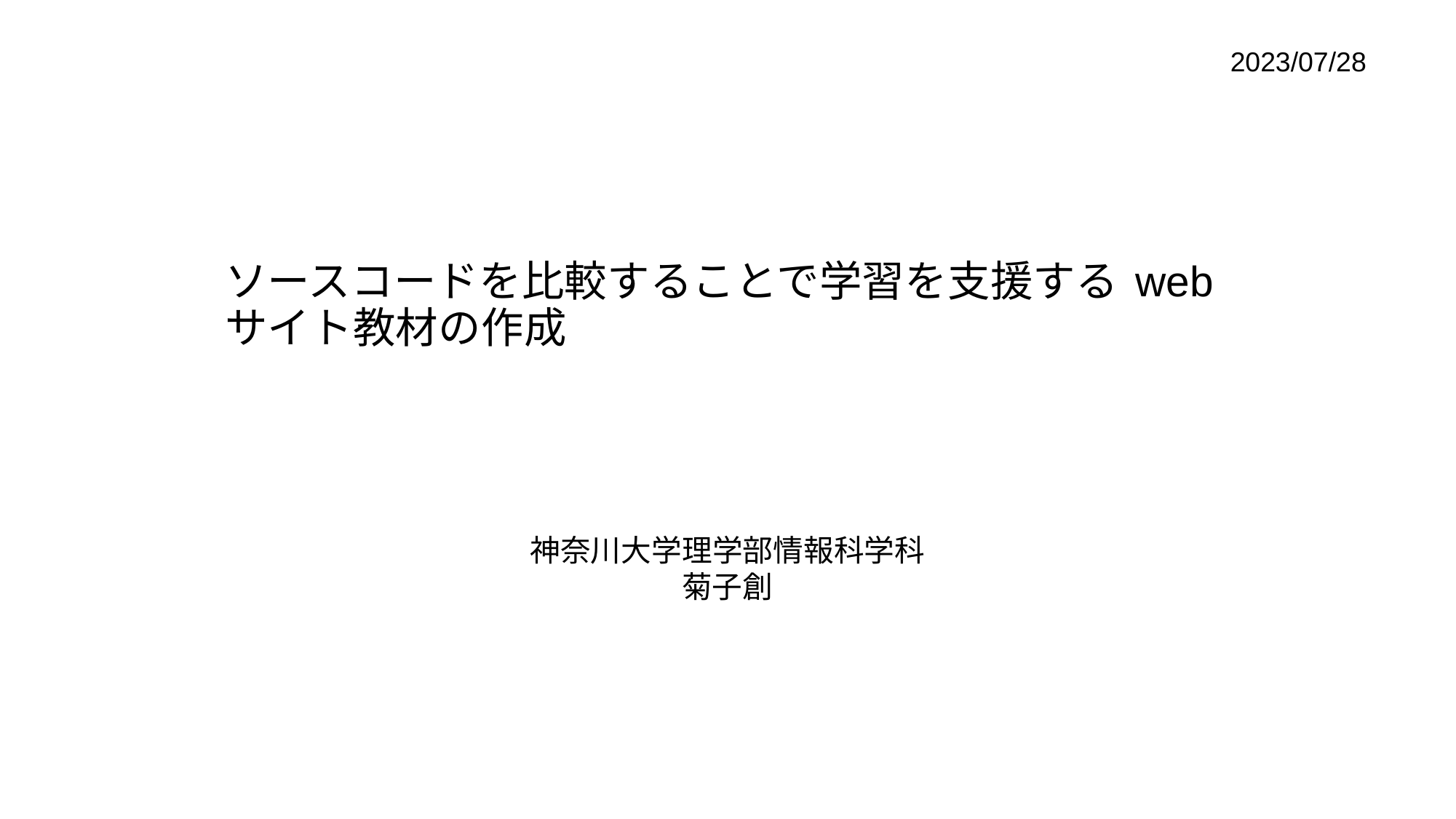

2023/07/28

# ソースコードを比較することで学習を支援する web サイト教材の作成
神奈川大学理学部情報科学科
菊子創